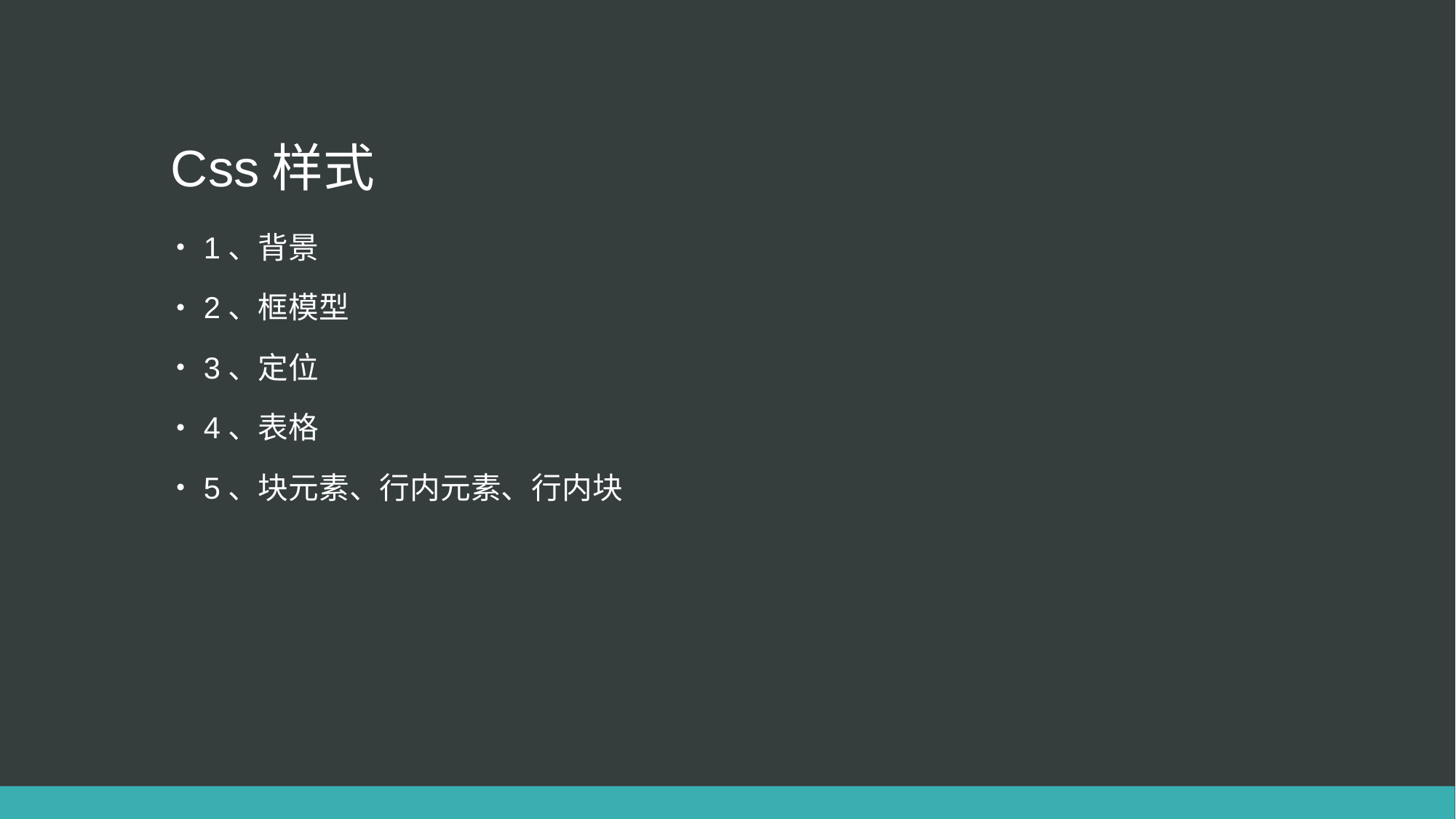

# Css样式
1、背景
2、框模型
3、定位
4、表格
5、块元素、行内元素、行内块